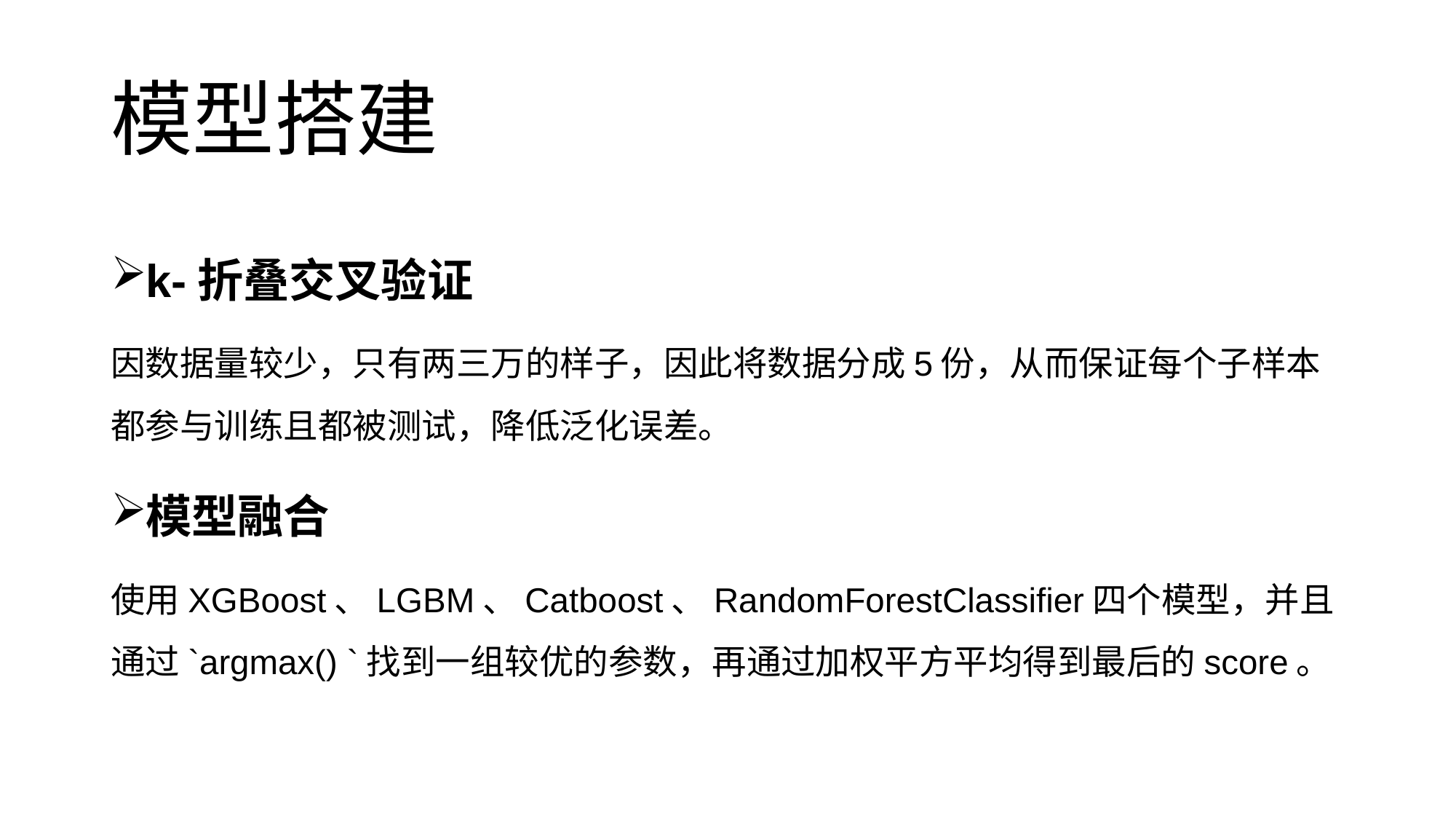

# 模型搭建
k-折叠交叉验证
因数据量较少，只有两三万的样子，因此将数据分成5份，从而保证每个子样本都参与训练且都被测试，降低泛化误差。
模型融合
使用XGBoost、LGBM、Catboost、RandomForestClassifier四个模型，并且通过`argmax() `找到一组较优的参数，再通过加权平方平均得到最后的score。